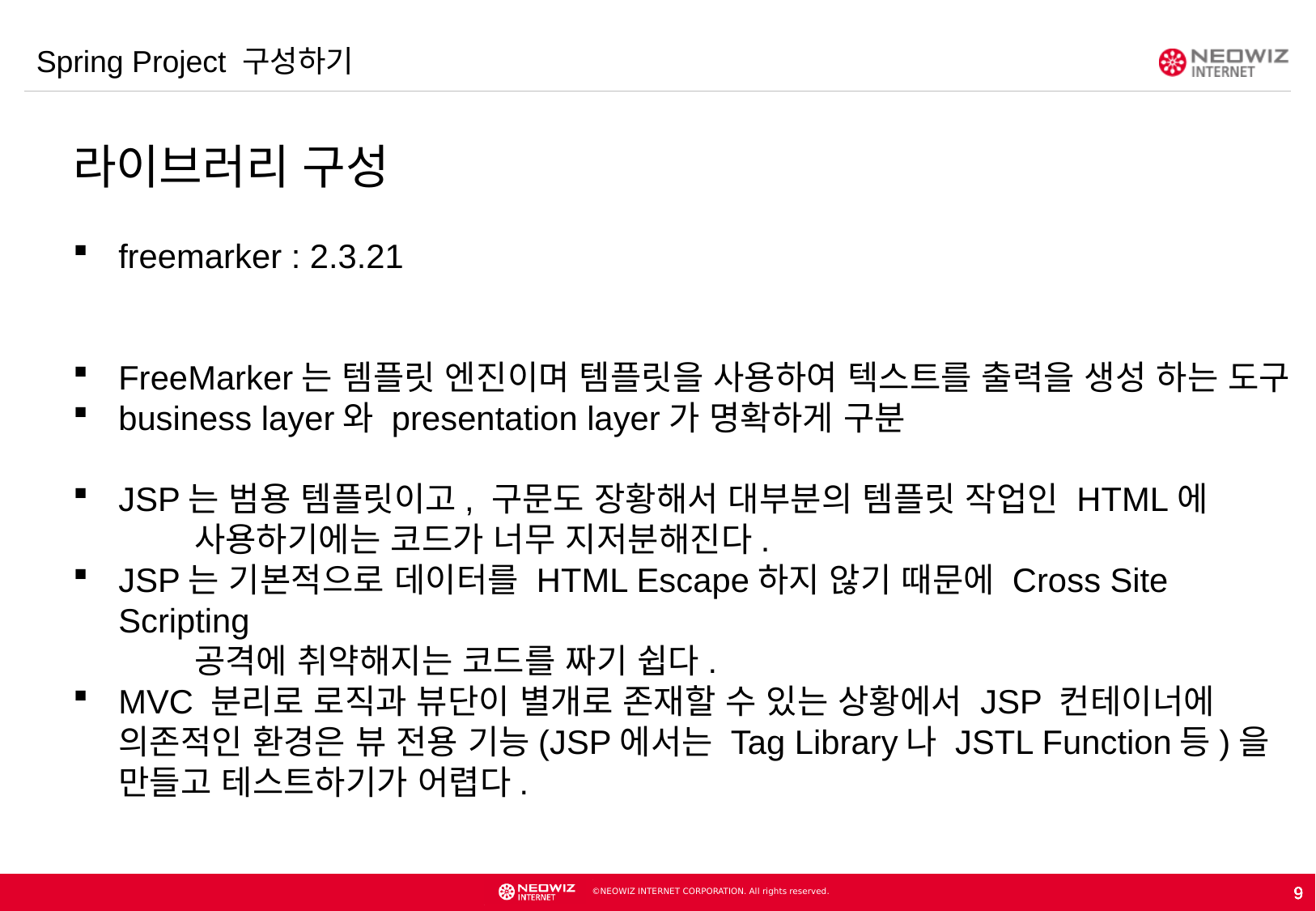

Spring Project 구성하기

라이브러리 구성

freemarker : 2.3.21

FreeMarker는 템플릿 엔진이며 템플릿을 사용하여 텍스트를 출력을 생성 하는 도구
business layer와 presentation layer가 명확하게 구분

JSP는 범용 템플릿이고, 구문도 장황해서 대부분의 템플릿 작업인 HTML에
	사용하기에는 코드가 너무 지저분해진다.
JSP는 기본적으로 데이터를 HTML Escape하지 않기 때문에 Cross Site Scripting
	공격에 취약해지는 코드를 짜기 쉽다.
MVC 분리로 로직과 뷰단이 별개로 존재할 수 있는 상황에서 JSP 컨테이너에 의존적인 환경은 뷰 전용 기능(JSP에서는 Tag Library나 JSTL Function등)을 만들고 테스트하기가 어렵다.
9
9
9
9
9
9